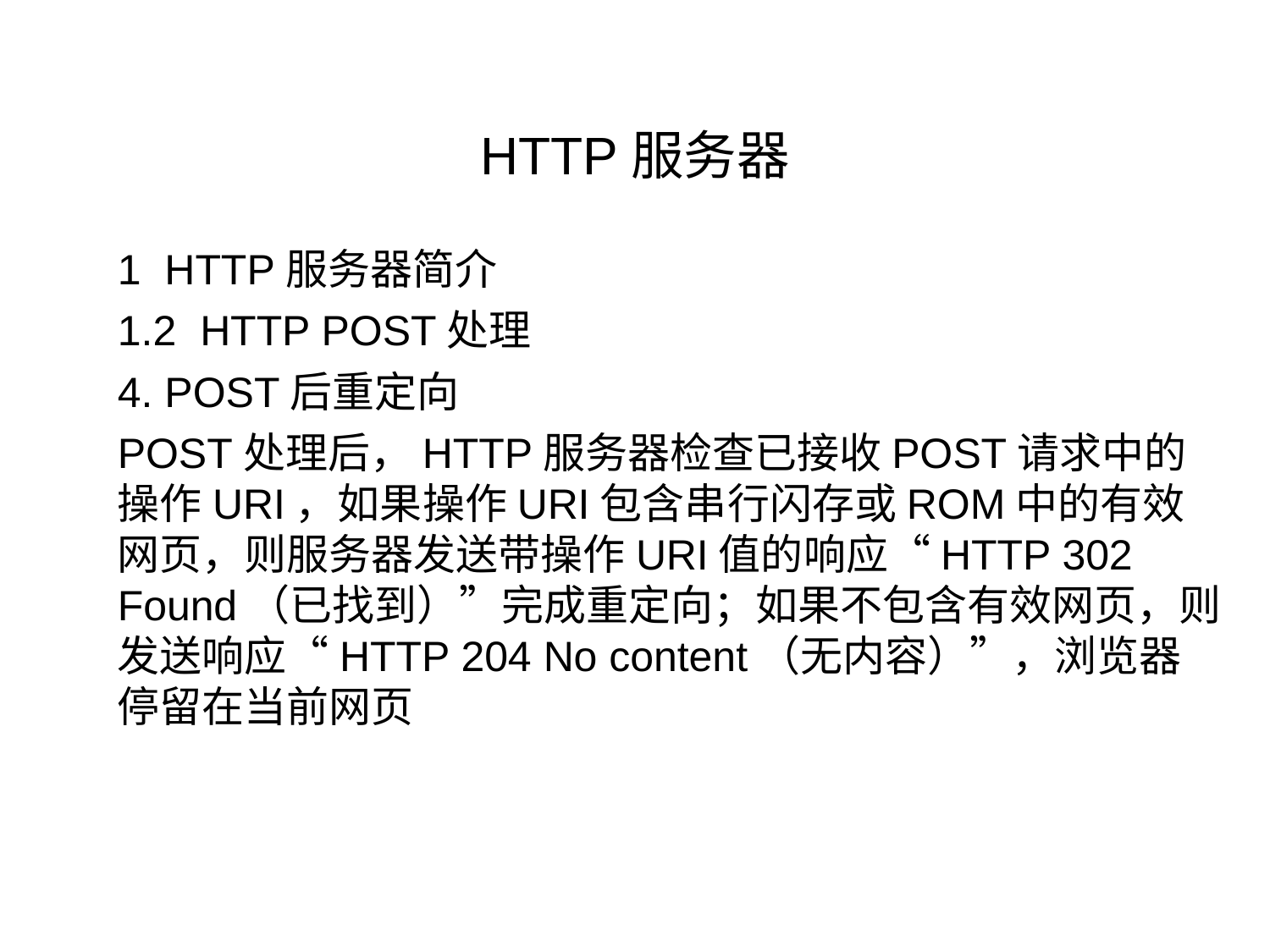

HTTP服务器
1  HTTP服务器简介
1.2  HTTP POST处理
4. POST后重定向
POST处理后，HTTP服务器检查已接收POST请求中的操作URI，如果操作URI包含串行闪存或ROM中的有效网页，则服务器发送带操作URI值的响应“HTTP 302 Found（已找到）”完成重定向；如果不包含有效网页，则发送响应“HTTP 204 No content（无内容）”，浏览器停留在当前网页